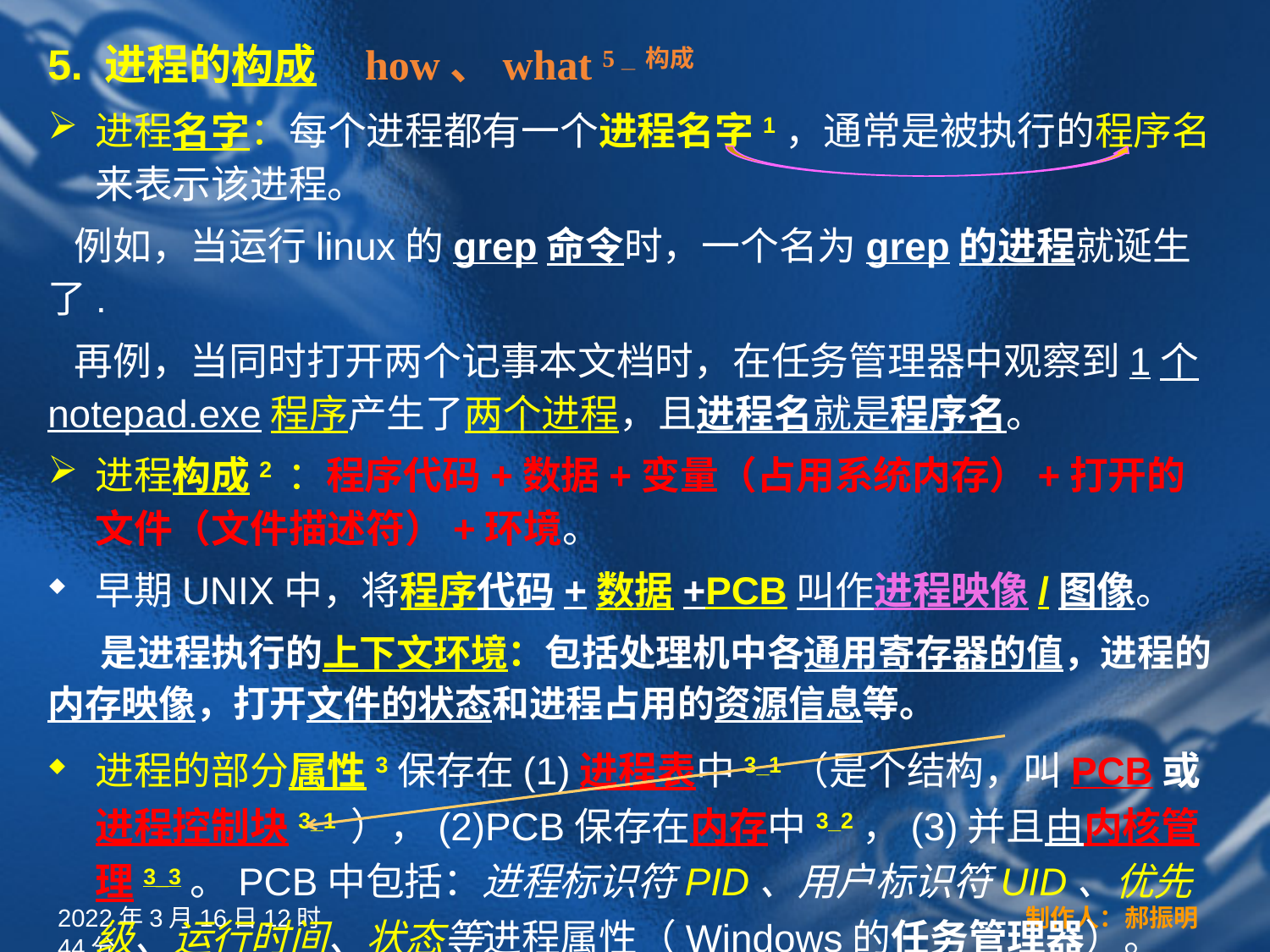

5. 进程的构成    how、what 5 _构成
进程名字：每个进程都有一个进程名字1，通常是被执行的程序名来表示该进程。
  例如，当运行linux的grep命令时，一个名为grep的进程就诞生了.
  再例，当同时打开两个记事本文档时，在任务管理器中观察到1个notepad.exe程序产生了两个进程，且进程名就是程序名。
进程构成2 ：程序代码+数据+变量（占用系统内存）+打开的文件（文件描述符）+环境。
早期UNIX中，将程序代码+数据+PCB叫作进程映像/图像。
     是进程执行的上下文环境：包括处理机中各通用寄存器的值，进程的内存映像，打开文件的状态和进程占用的资源信息等。
进程的部分属性3保存在(1)进程表中3_1（是个结构，叫PCB或进程控制块3_1 ），(2)PCB保存在内存中3_2，(3)并且由内核管理3_3。PCB中包括：进程标识符PID、用户标识符UID、优先级、运行时间、状态等进程属性（Windows的任务管理器）。

制作人：郝振明
2022年3月16日12时44分